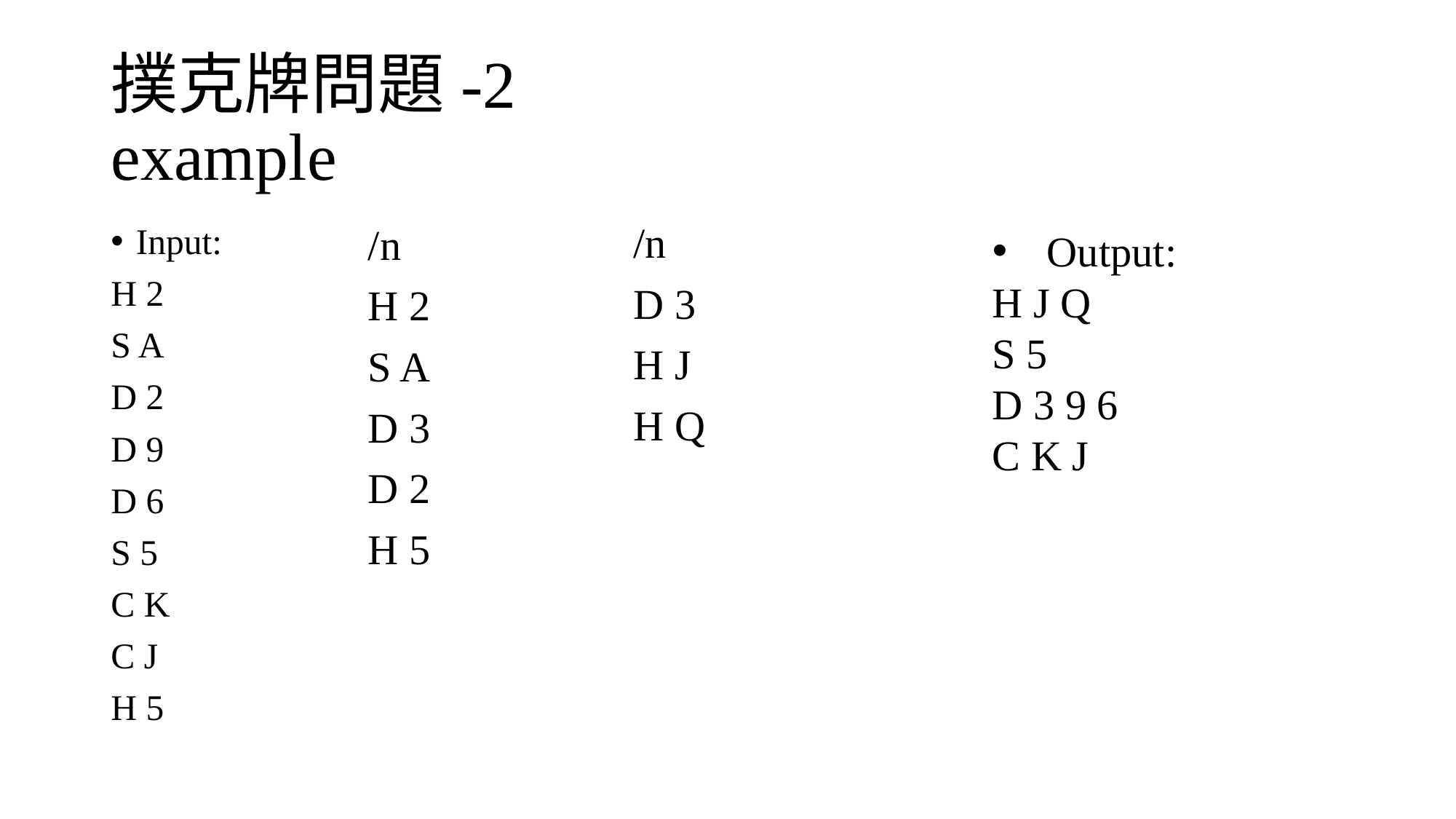

# 撲克牌問題-2 example
/n
D 3
H J
H Q

Input:
H 2
S A
D 2
D 9
D 6
S 5
C K
C J
H 5

/n
H 2
S A
D 3
D 2
H 5

Output:
H J Q
S 5
D 3 9 6
C K J